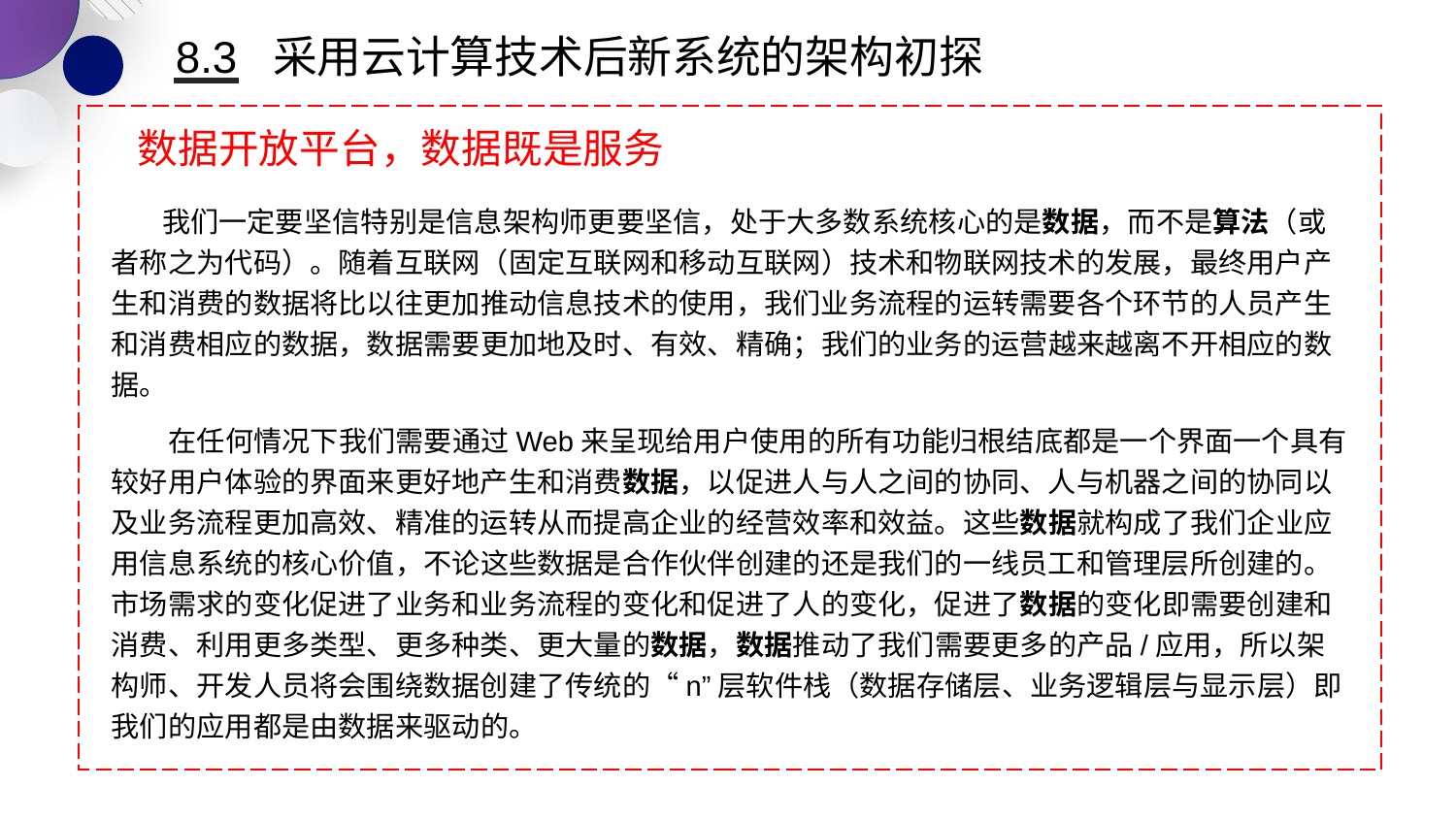

8.3  采用云计算技术后新系统的架构初探

数据开放平台，数据既是服务
       我们一定要坚信特别是信息架构师更要坚信，处于大多数系统核心的是数据，而不是算法（或者称之为代码）。随着互联网（固定互联网和移动互联网）技术和物联网技术的发展，最终用户产生和消费的数据将比以往更加推动信息技术的使用，我们业务流程的运转需要各个环节的人员产生和消费相应的数据，数据需要更加地及时、有效、精确；我们的业务的运营越来越离不开相应的数据。
        在任何情况下我们需要通过Web来呈现给用户使用的所有功能归根结底都是一个界面一个具有较好用户体验的界面来更好地产生和消费数据，以促进人与人之间的协同、人与机器之间的协同以及业务流程更加高效、精准的运转从而提高企业的经营效率和效益。这些数据就构成了我们企业应用信息系统的核心价值，不论这些数据是合作伙伴创建的还是我们的一线员工和管理层所创建的。市场需求的变化促进了业务和业务流程的变化和促进了人的变化，促进了数据的变化即需要创建和消费、利用更多类型、更多种类、更大量的数据，数据推动了我们需要更多的产品/应用，所以架构师、开发人员将会围绕数据创建了传统的“n”层软件栈（数据存储层、业务逻辑层与显示层）即我们的应用都是由数据来驱动的。